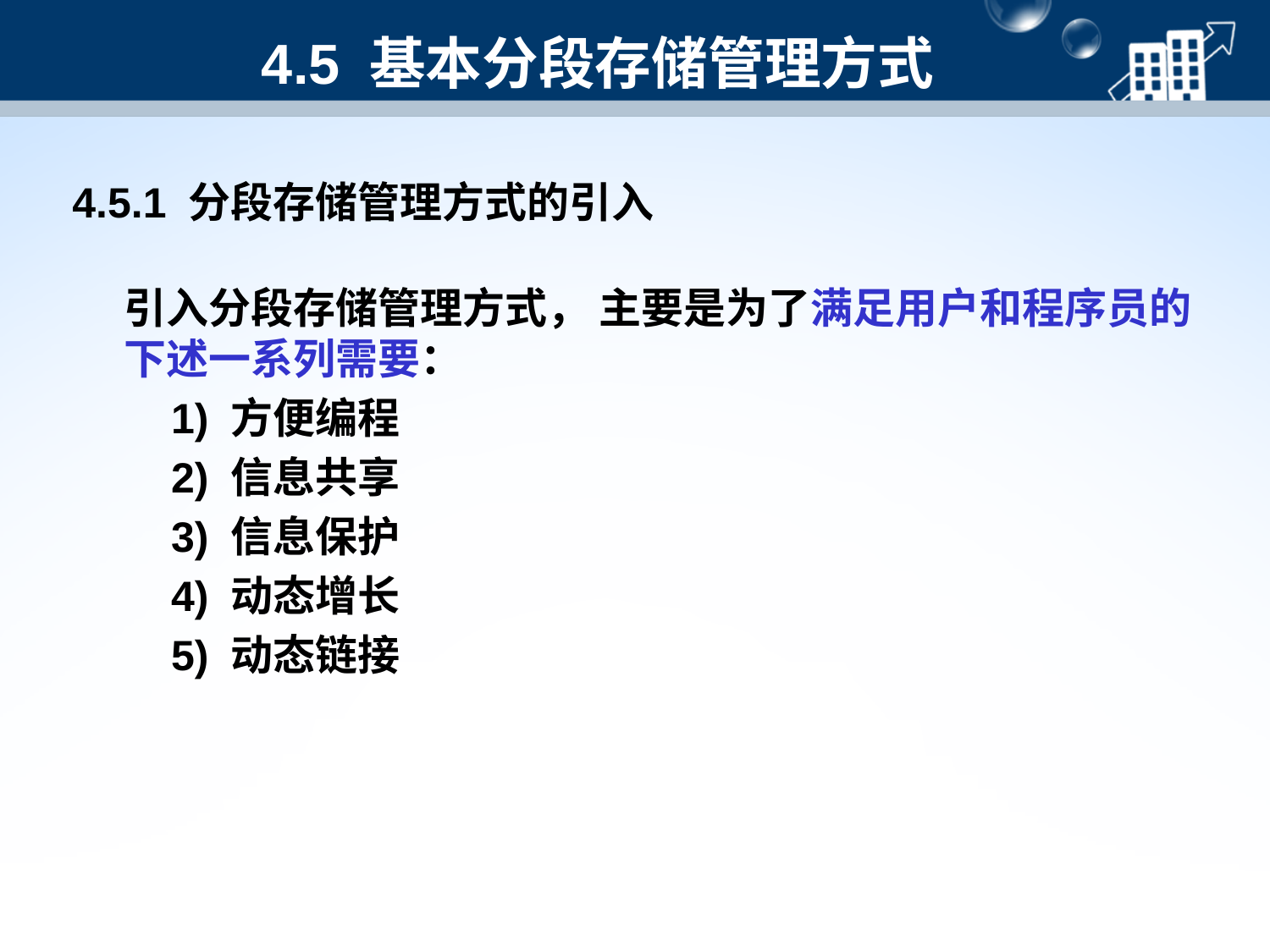

# 4.5 基本分段存储管理方式
4.5.1 分段存储管理方式的引入
	引入分段存储管理方式， 主要是为了满足用户和程序员的下述一系列需要：
        1) 方便编程
        2) 信息共享
        3) 信息保护
        4) 动态增长
        5) 动态链接